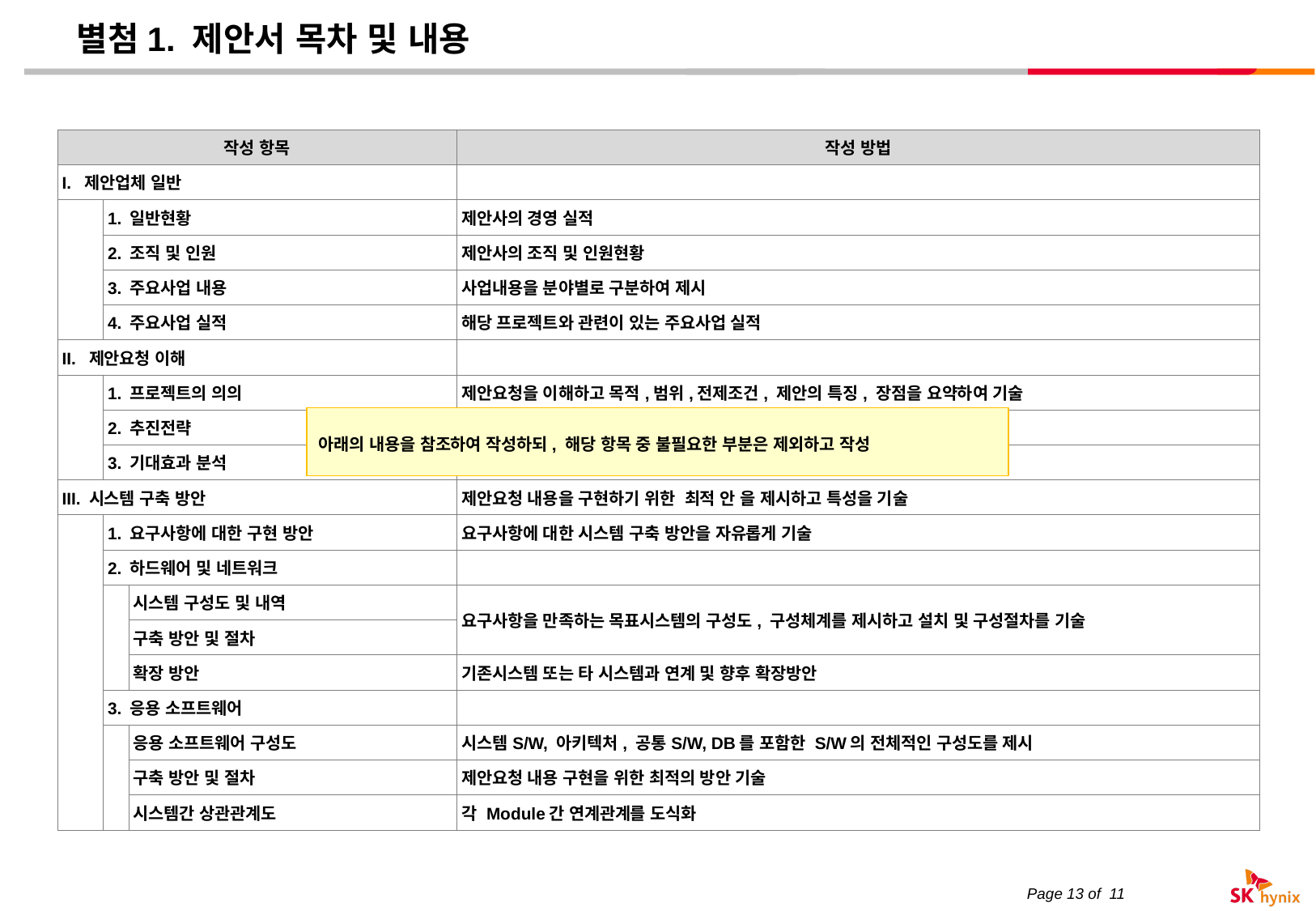

# 별첨1. 제안서 목차 및 내용
| 작성 항목 |  |  | 작성 방법 |
| --- | --- | --- | --- |
| I. 제안업체 일반 |  |  |  |
|  | 1. 일반현황 |  | 제안사의 경영 실적 |
|  | 2. 조직 및 인원 |  | 제안사의 조직 및 인원현황 |
|  | 3. 주요사업 내용 |  | 사업내용을 분야별로 구분하여 제시 |
|  | 4. 주요사업 실적 |  | 해당 프로젝트와 관련이 있는 주요사업 실적 |
| II. 제안요청 이해 |  |  |  |
|  | 1. 프로젝트의 의의 |  | 제안요청을 이해하고 목적,범위,전제조건, 제안의 특징, 장점을 요약하여 기술 |
|  | 2. 추진전략 |  | 제시하는 프로젝트 수행 전략을 기술 |
|  | 3. 기대효과 분석 |  | 본 프로젝트를 통해 얻을 수 있는 효과를 분석하여 기술 |
| III. 시스템 구축 방안 |  |  | 제안요청 내용을 구현하기 위한 최적 안 을 제시하고 특성을 기술 |
|  | 1. 요구사항에 대한 구현 방안 |  | 요구사항에 대한 시스템 구축 방안을 자유롭게 기술 |
|  | 2. 하드웨어 및 네트워크 |  |  |
|  |  | 시스템 구성도 및 내역 | 요구사항을 만족하는 목표시스템의 구성도, 구성체계를 제시하고 설치 및 구성절차를 기술 |
|  |  | 구축 방안 및 절차 |  |
|  |  | 확장 방안 | 기존시스템 또는 타 시스템과 연계 및 향후 확장방안 |
|  | 3. 응용 소프트웨어 |  |  |
|  |  | 응용 소프트웨어 구성도 | 시스템S/W, 아키텍처, 공통S/W, DB를 포함한 S/W의 전체적인 구성도를 제시 |
|  |  | 구축 방안 및 절차 | 제안요청 내용 구현을 위한 최적의 방안 기술 |
|  |  | 시스템간 상관관계도 | 각 Module간 연계관계를 도식화 |
아래의 내용을 참조하여 작성하되, 해당 항목 중 불필요한 부분은 제외하고 작성